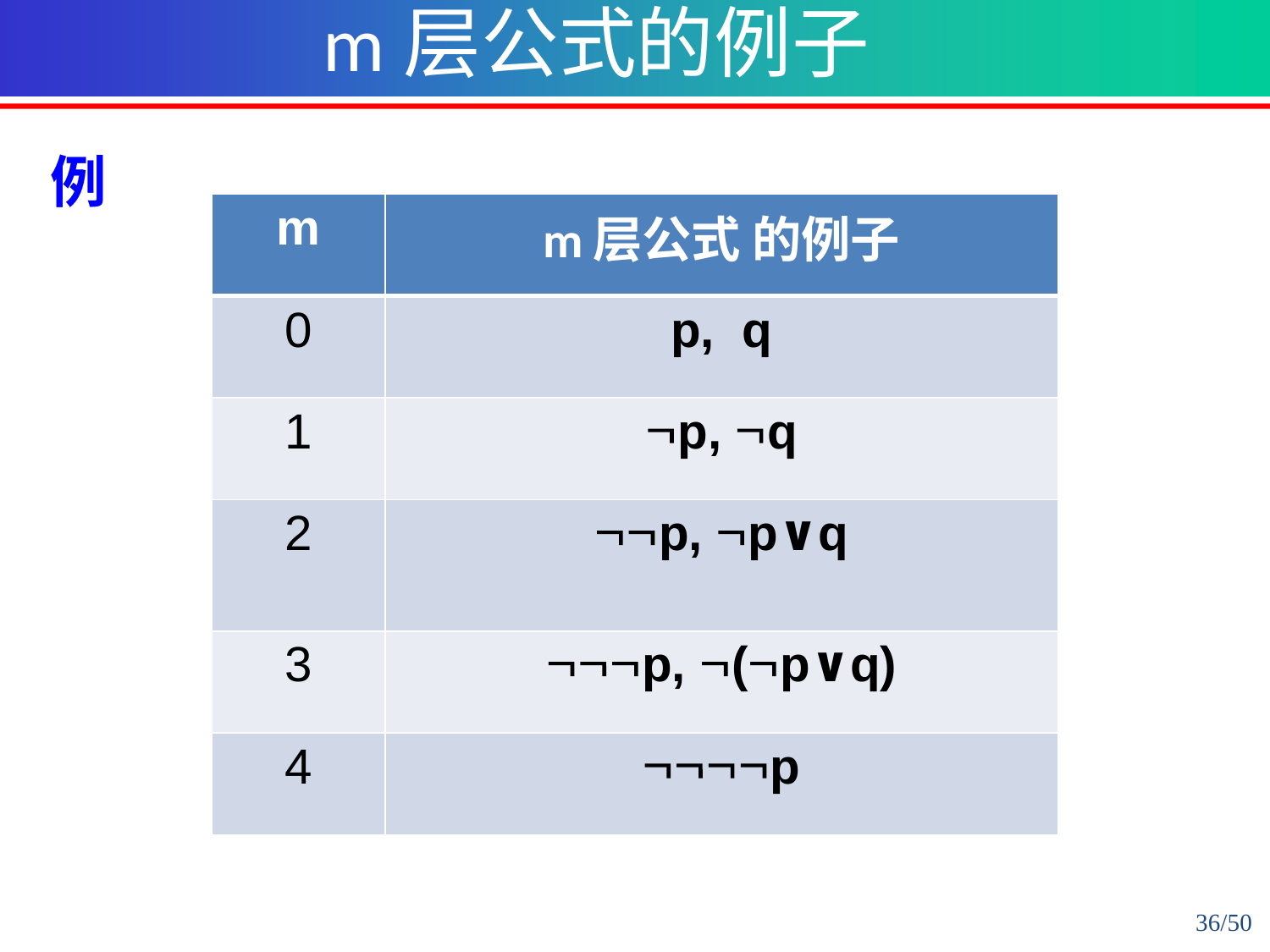

m层公式的例子
例
| m | m层公式 的例子 |
| --- | --- |
| 0 | p, q |
| 1 | ¬p, ¬q |
| 2 | ¬¬p, ¬p∨q |
| 3 | ¬¬¬p, ¬(¬p∨q) |
| 4 | ¬¬¬¬p |
36/50